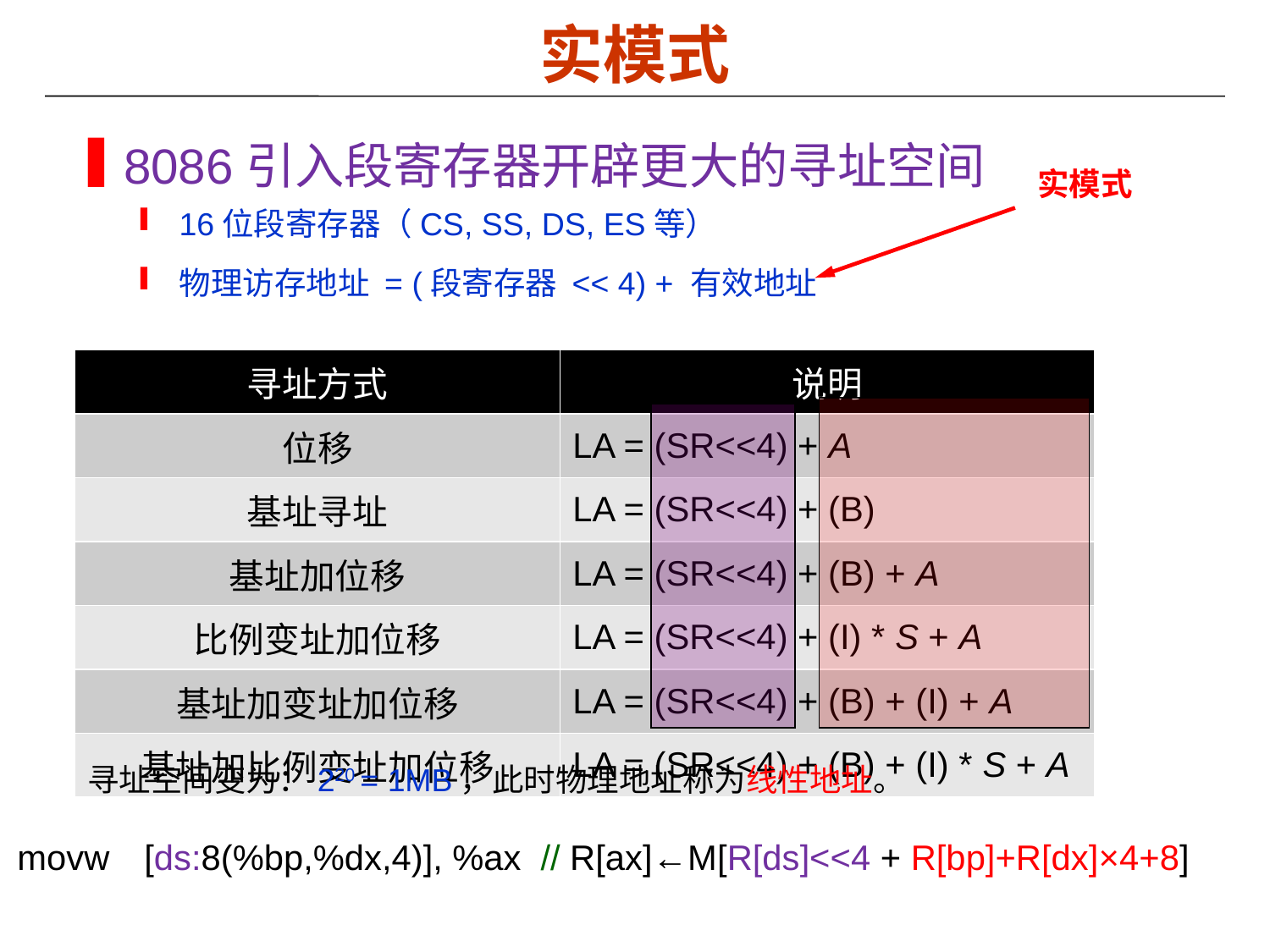

# 实模式
8086引入段寄存器开辟更大的寻址空间
16位段寄存器（CS, SS, DS, ES等）
物理访存地址 = (段寄存器 << 4) + 有效地址
实模式
| 寻址方式 | 说明 |
| --- | --- |
| 位移 | LA = (SR<<4) + A |
| 基址寻址 | LA = (SR<<4) + (B) |
| 基址加位移 | LA = (SR<<4) + (B) + A |
| 比例变址加位移 | LA = (SR<<4) + (I) \* S + A |
| 基址加变址加位移 | LA = (SR<<4) + (B) + (I) + A |
| 基址加比例变址加位移 | LA = (SR<<4) + (B) + (I) \* S + A |

寻址空间变为：220 = 1MB，此时物理地址称为线性地址。
movw	[ds:8(%bp,%dx,4)], %ax  // R[ax]←M[R[ds]<<4 + R[bp]+R[dx]×4+8]